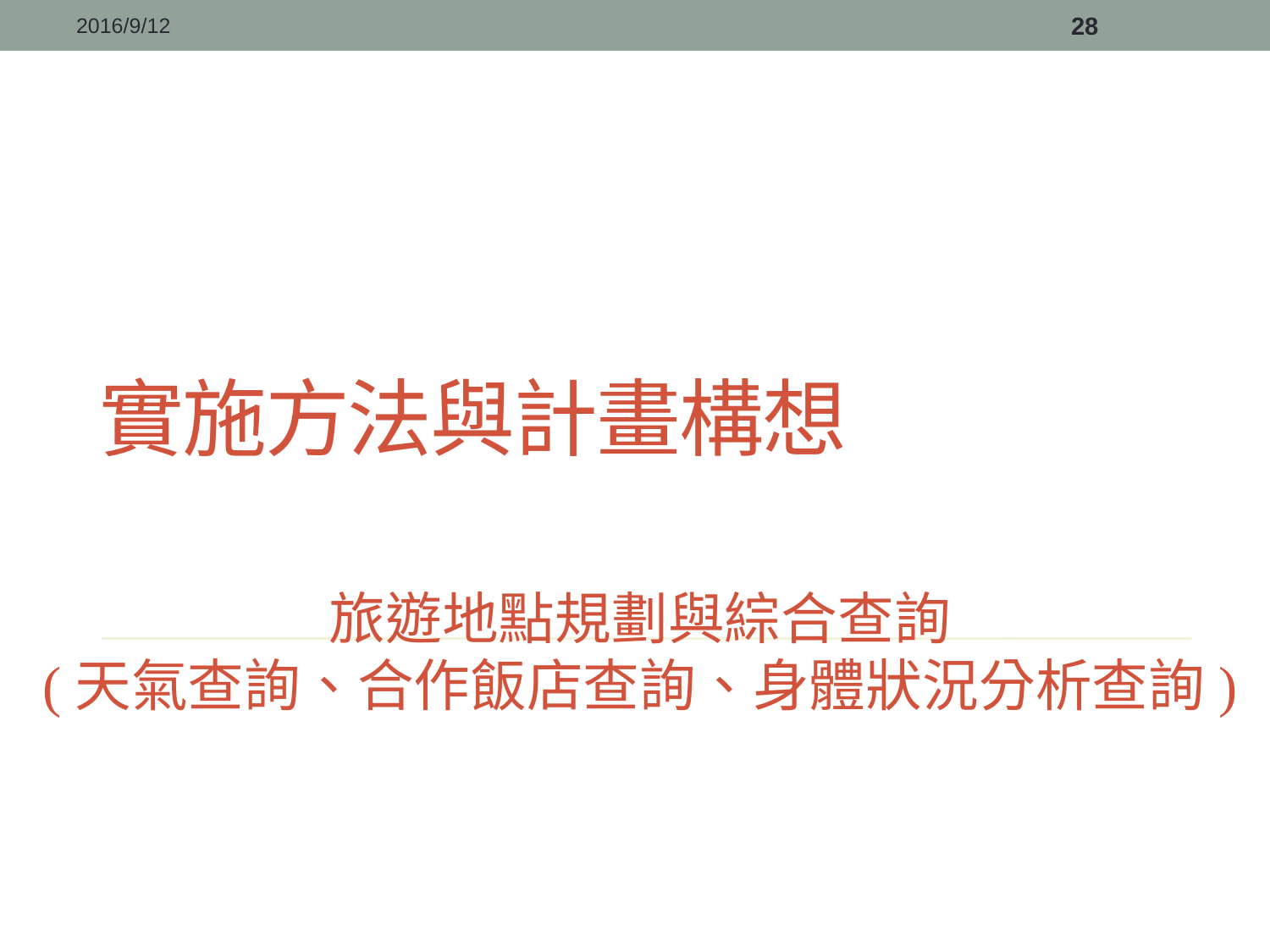

2016/9/12
28
# 實施方法與計畫構想
旅遊地點規劃與綜合查詢
(天氣查詢、合作飯店查詢、身體狀況分析查詢)